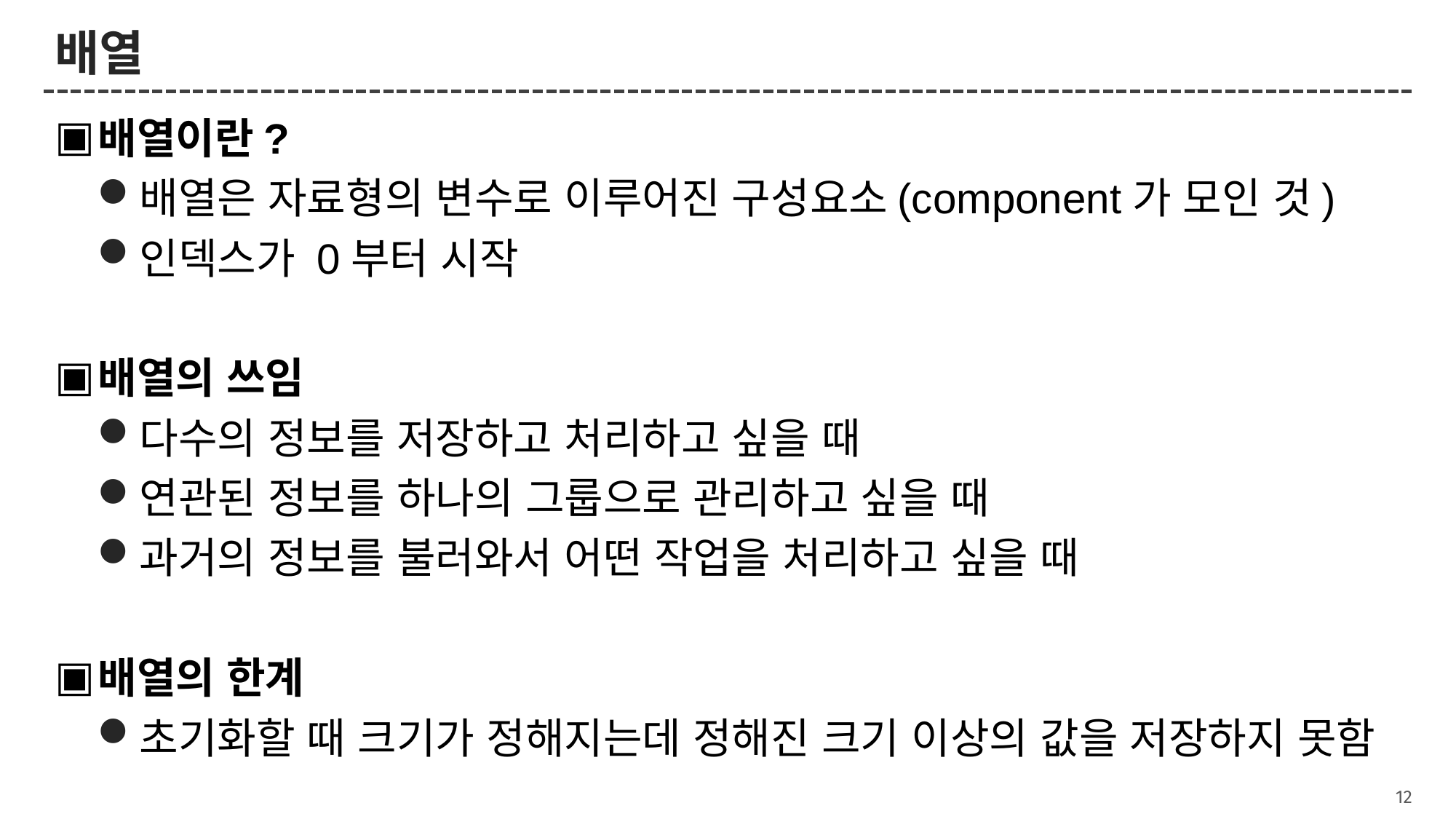

# 배열
배열이란?
배열은 자료형의 변수로 이루어진 구성요소(component가 모인 것)
인덱스가 0부터 시작

배열의 쓰임
다수의 정보를 저장하고 처리하고 싶을 때
연관된 정보를 하나의 그룹으로 관리하고 싶을 때
과거의 정보를 불러와서 어떤 작업을 처리하고 싶을 때

배열의 한계
초기화할 때 크기가 정해지는데 정해진 크기 이상의 값을 저장하지 못함